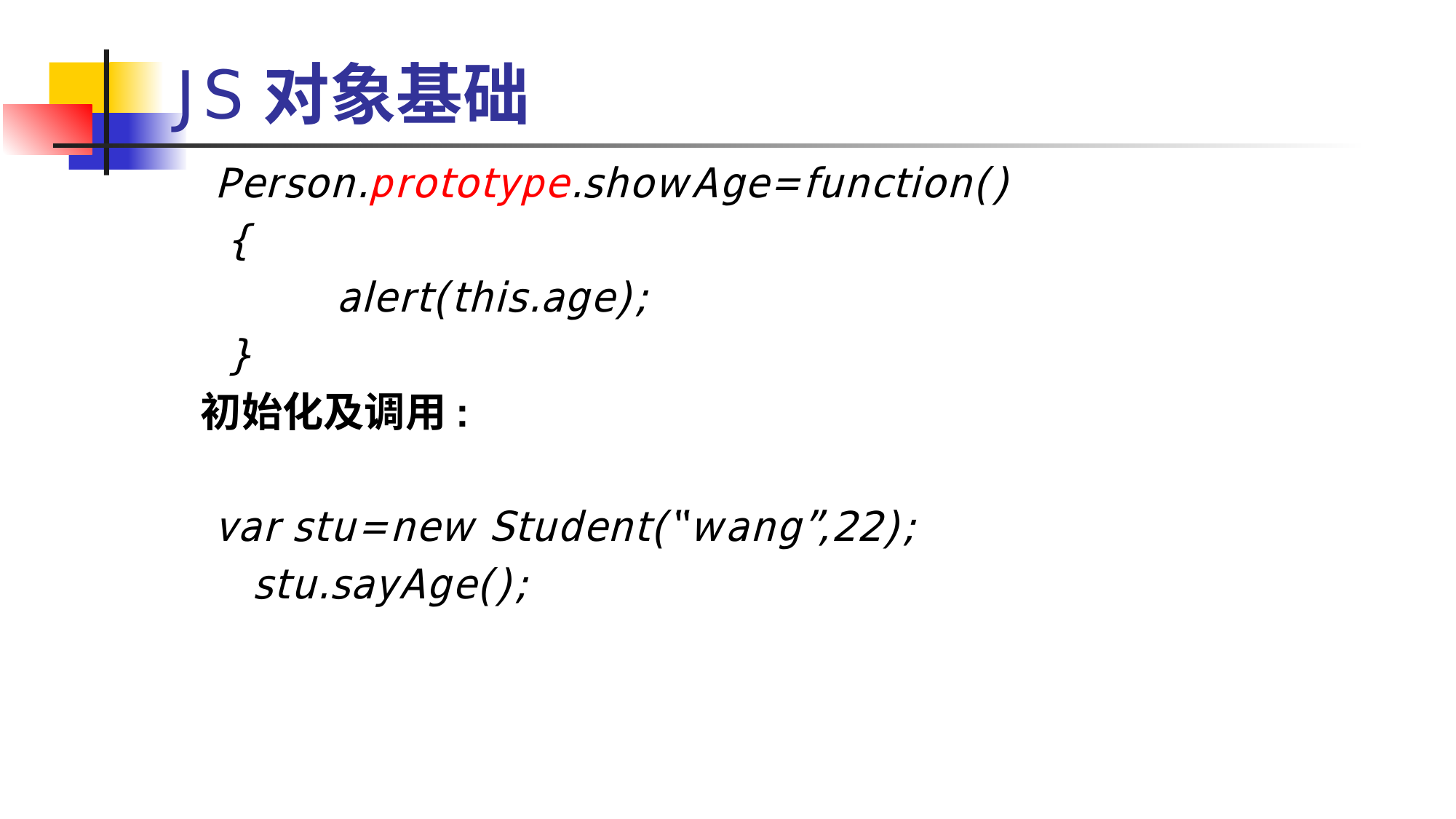

JS对象基础
   Person.prototype.showAge=function()
    {
             alert(this.age);
    }
 初始化及调用:

   var stu=new Student(“wang”,22);
      stu.sayAge();